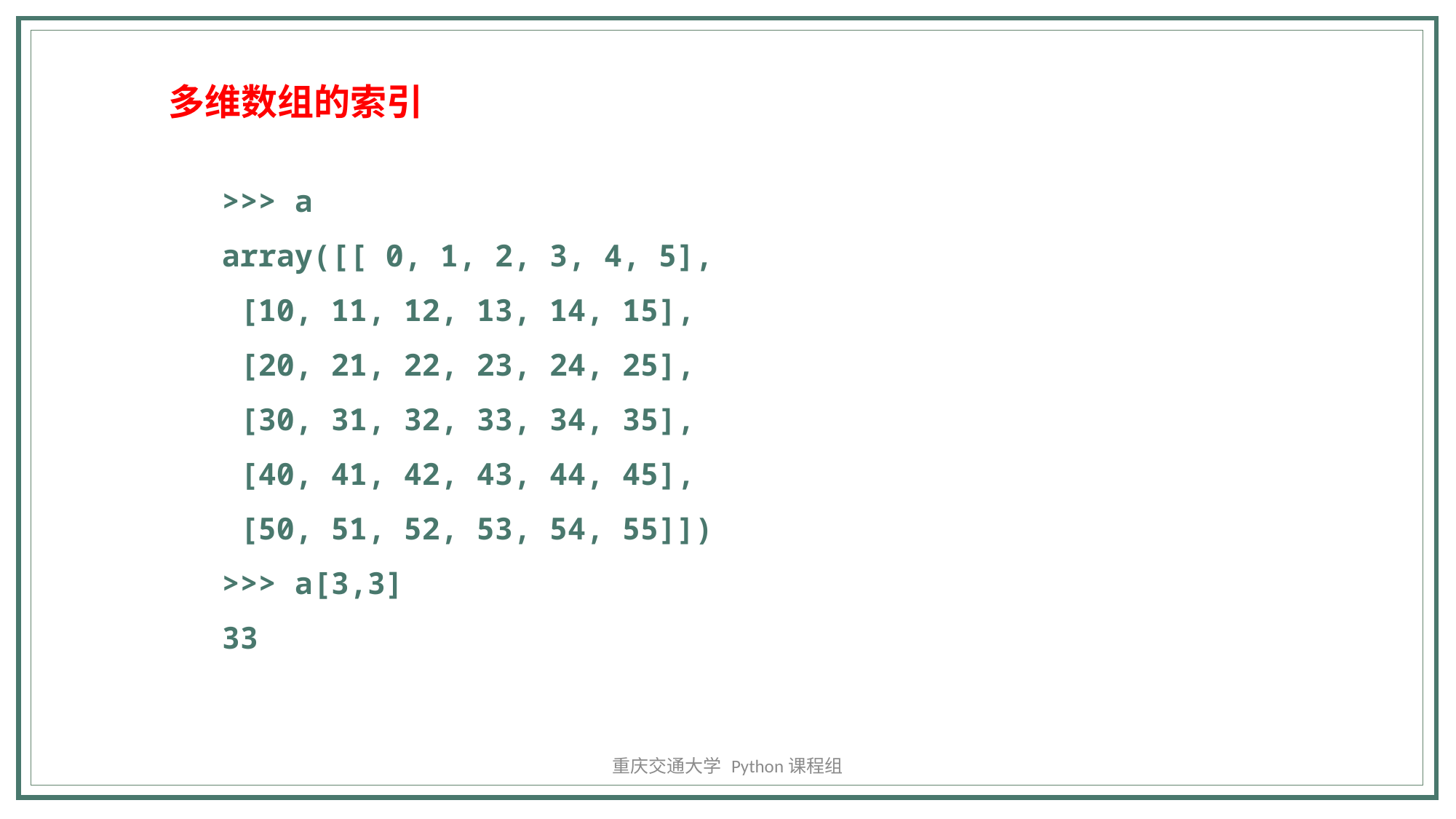

多维数组的索引
>>> a
array([[ 0, 1, 2, 3, 4, 5],
 [10, 11, 12, 13, 14, 15],
 [20, 21, 22, 23, 24, 25],
 [30, 31, 32, 33, 34, 35],
 [40, 41, 42, 43, 44, 45],
 [50, 51, 52, 53, 54, 55]])
>>> a[3,3]
33
重庆交通大学 Python课程组